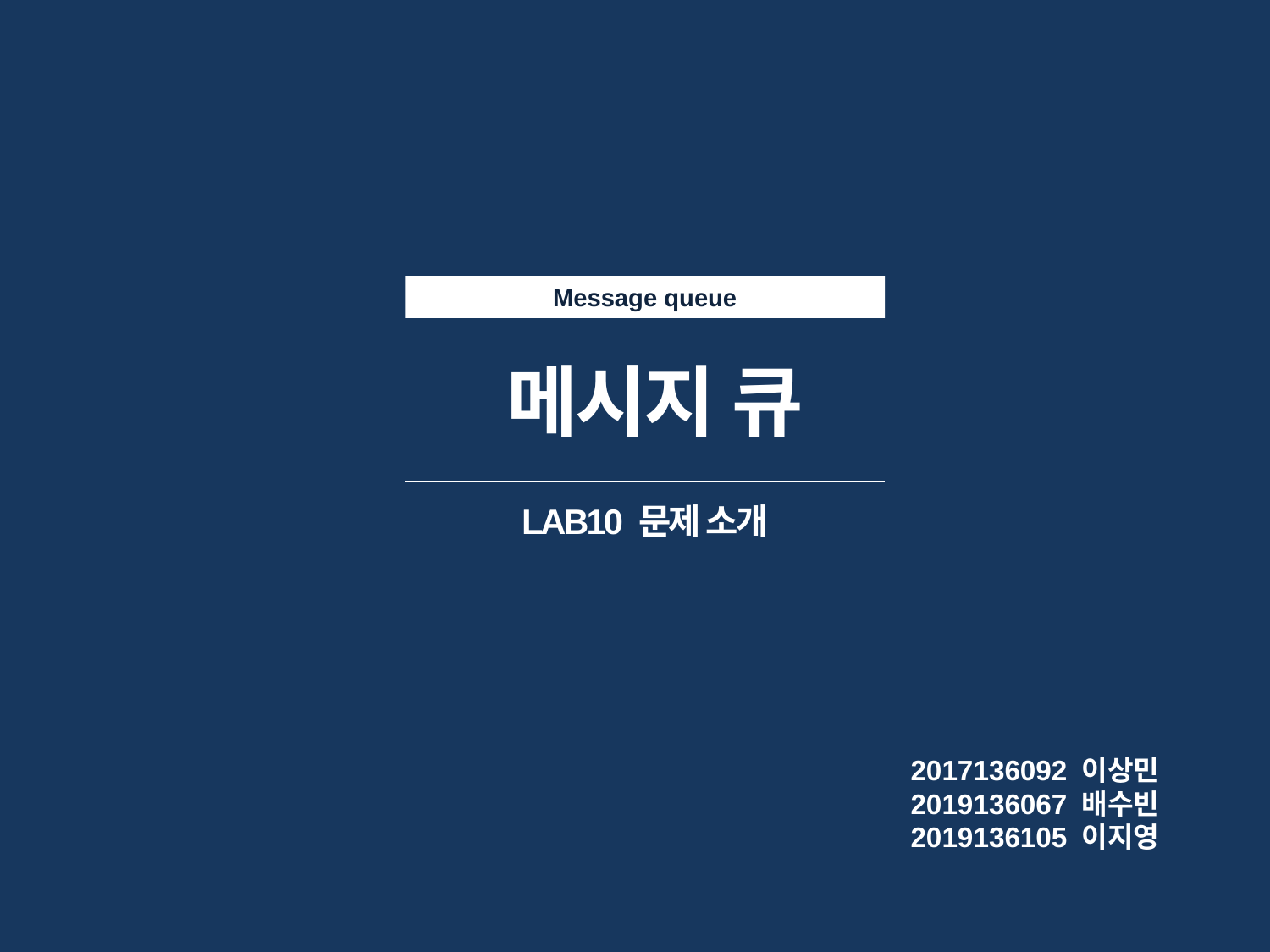

Message queue
 메시지 큐
LAB10 문제 소개
2017136092 이상민
2019136067 배수빈
2019136105 이지영